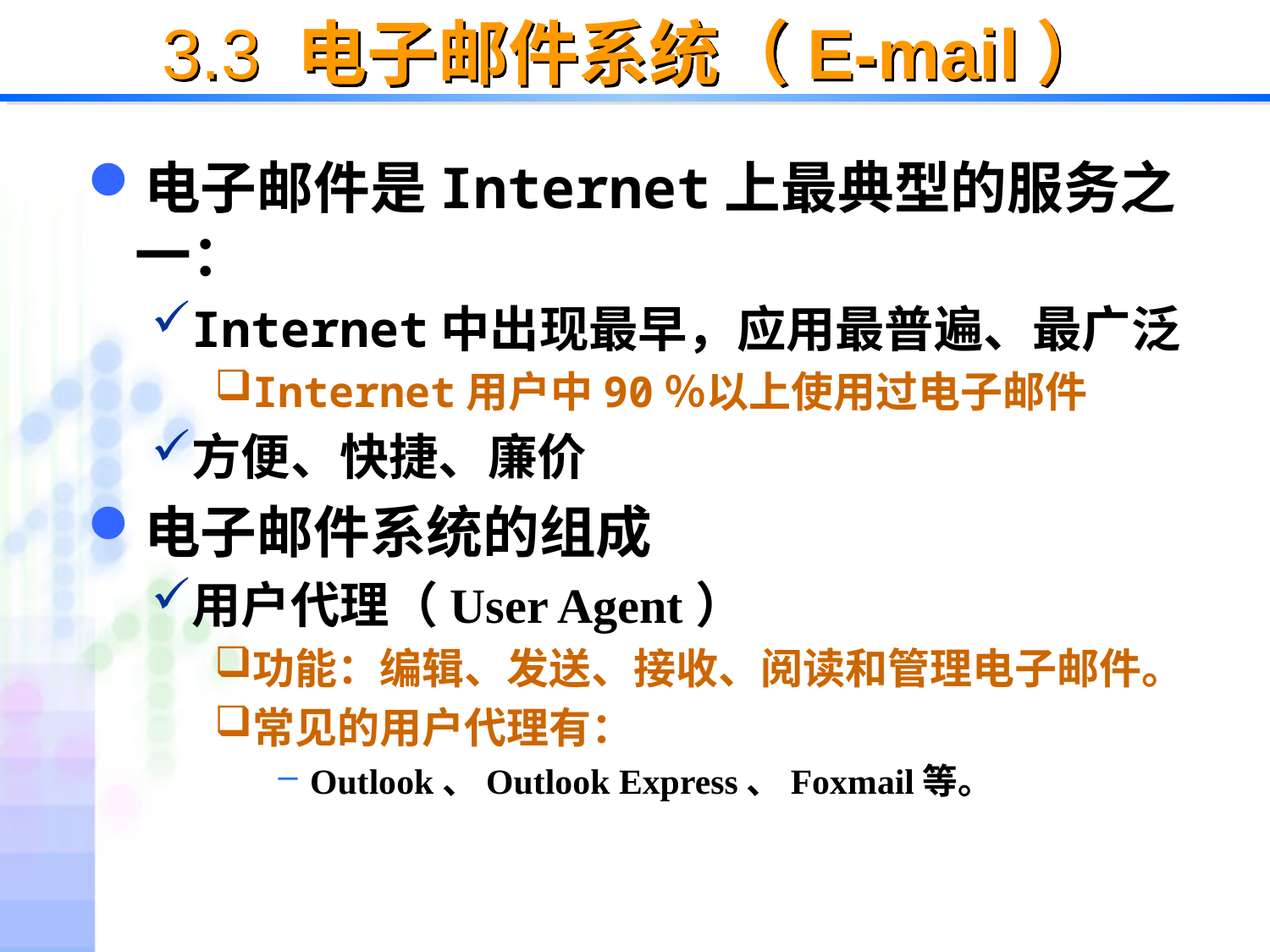

# 3.3 电子邮件系统（E-mail）
电子邮件是Internet上最典型的服务之一：
Internet中出现最早，应用最普遍、最广泛
Internet用户中90％以上使用过电子邮件
方便、快捷、廉价
电子邮件系统的组成
用户代理（User Agent）
功能：编辑、发送、接收、阅读和管理电子邮件。
常见的用户代理有：
Outlook、Outlook Express、Foxmail等。